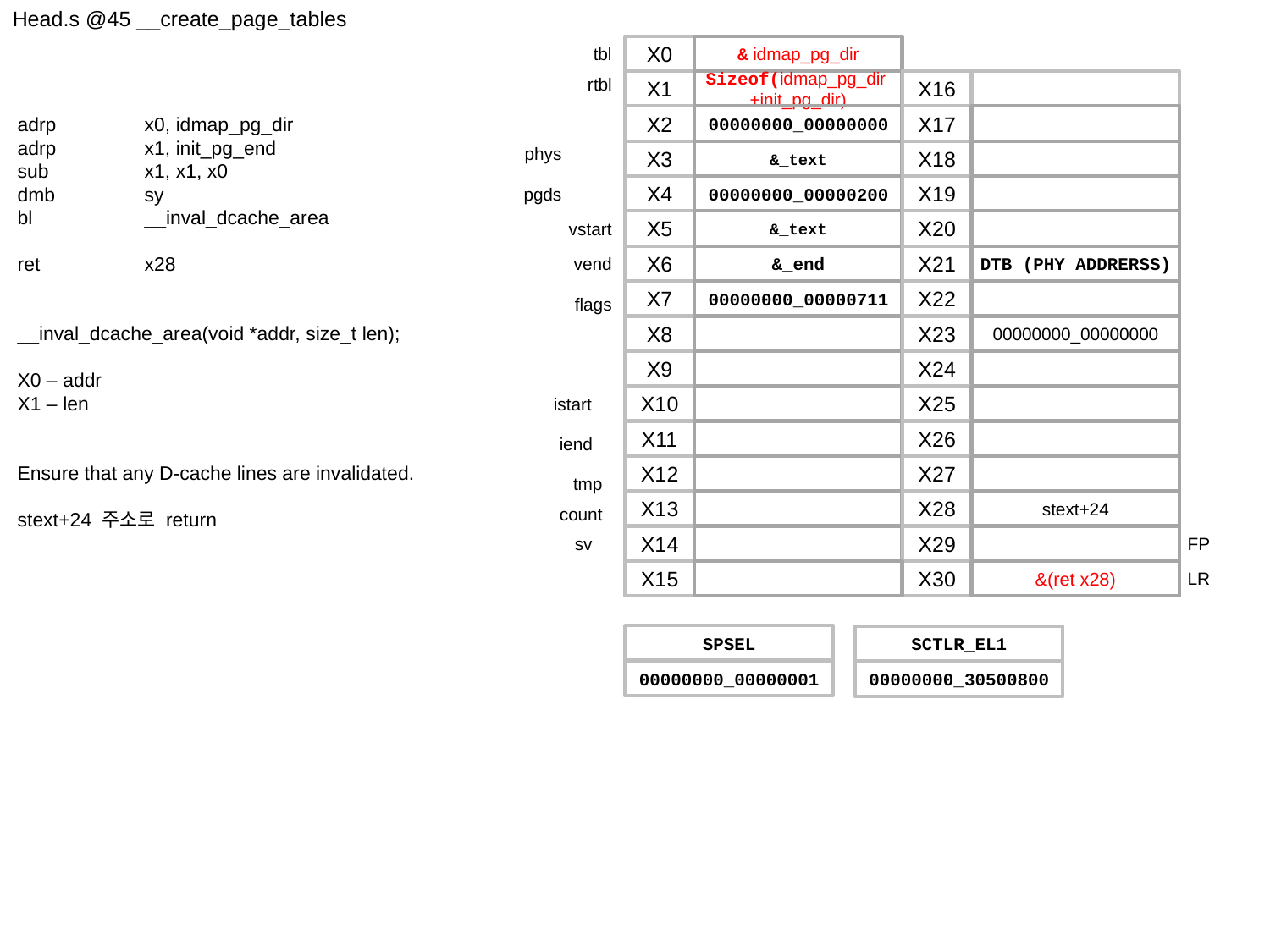

Head.s @45 __create_page_tables
tbl
X0
& idmap_pg_dir
X1
Sizeof(idmap_pg_dir  +init_pg_dir)
X16

X2
00000000_00000000
X17

X3
&_text
X18

X4
00000000_00000200
X19

X5
&_text
X20

X6
&_end
X21
DTB (PHY ADDRERSS)
X7
00000000_00000711
X22

X8

X23
00000000_00000000
X9

X24

X10

X25

X11

X26

X12

X27

X13

X28
stext+24
X14

X29

FP
X15

X30
&(ret x28)
LR
rtbl
adrp	x0, idmap_pg_dir
adrp	x1, init_pg_end
sub	x1, x1, x0
dmb	sy
bl	__inval_dcache_area

ret	x28

__inval_dcache_area(void *addr, size_t len);

X0 – addr
X1 – len

Ensure that any D-cache lines are invalidated.

stext+24 주소로 return

phys
pgds
vstart
vend
flags
istart
iend
tmp
count
sv
SPSEL
00000000_00000001
SCTLR_EL1
00000000_30500800